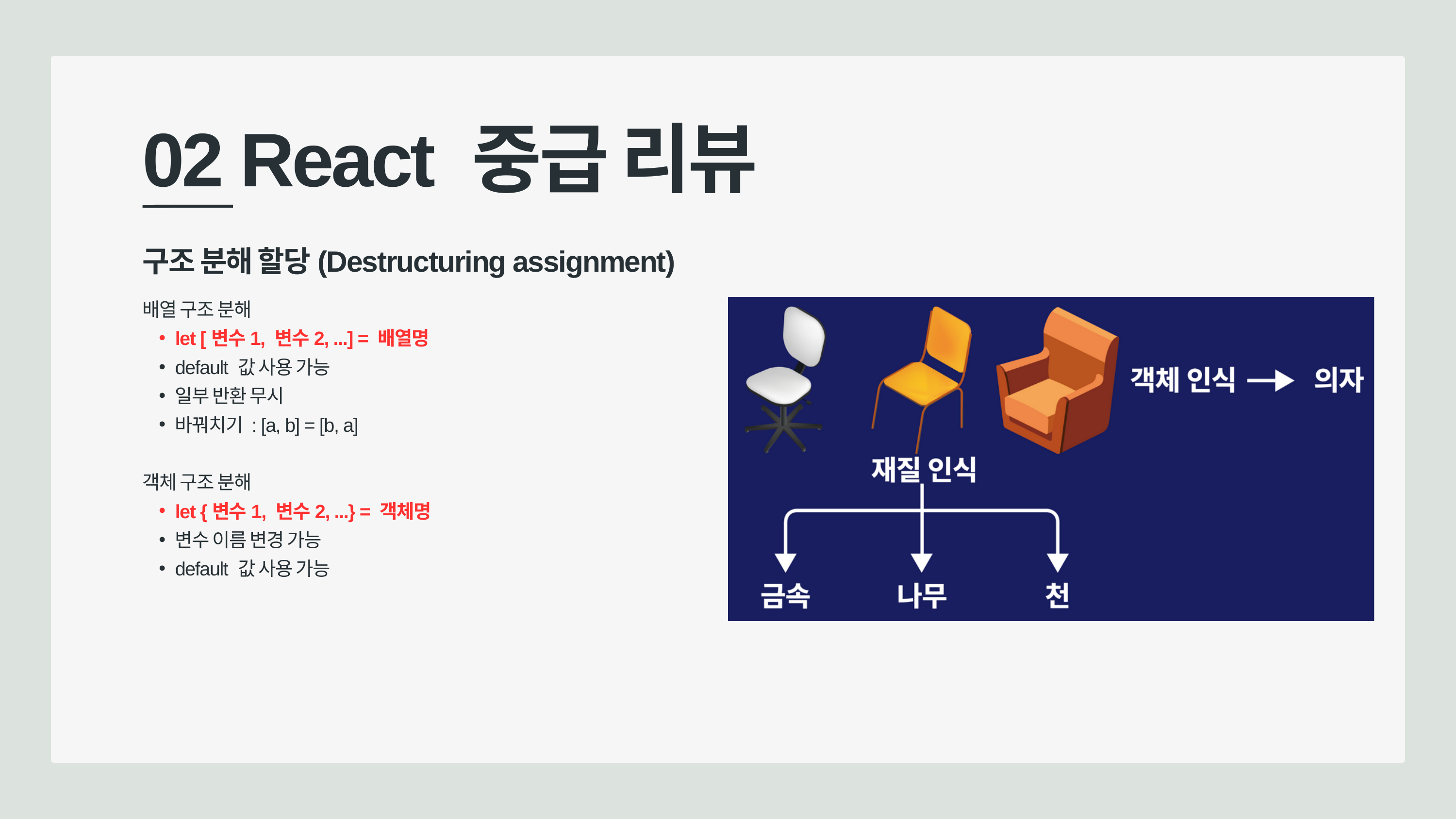

02 React 중급 리뷰

구조 분해 할당(Destructuring assignment)
배열 구조 분해
let [변수1, 변수2, ...] = 배열명
default 값 사용 가능
일부 반환 무시
바꿔치기 : [a, b] = [b, a]

객체 구조 분해
let {변수1, 변수2, ...} = 객체명
변수 이름 변경 가능
default 값 사용 가능